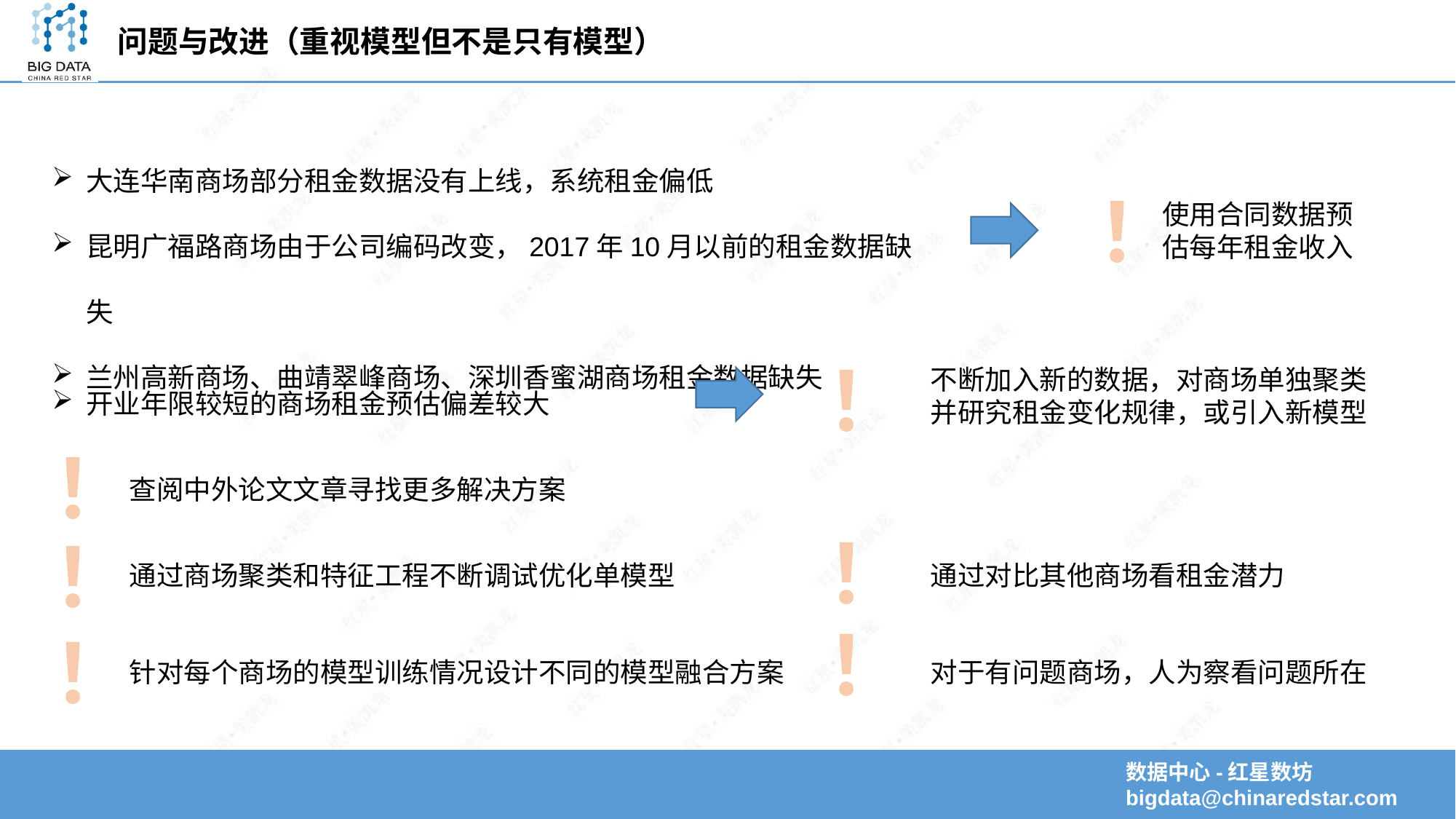

问题与改进（重视模型但不是只有模型）
大连华南商场部分租金数据没有上线，系统租金偏低
昆明广福路商场由于公司编码改变，2017年10月以前的租金数据缺失
兰州高新商场、曲靖翠峰商场、深圳香蜜湖商场租金数据缺失
！
使用合同数据预估每年租金收入

！
开业年限较短的商场租金预估偏差较大
不断加入新的数据，对商场单独聚类并研究租金变化规律，或引入新模型

！
查阅中外论文文章寻找更多解决方案
！
！
通过商场聚类和特征工程不断调试优化单模型
通过对比其他商场看租金潜力
！
！
针对每个商场的模型训练情况设计不同的模型融合方案
对于有问题商场，人为察看问题所在